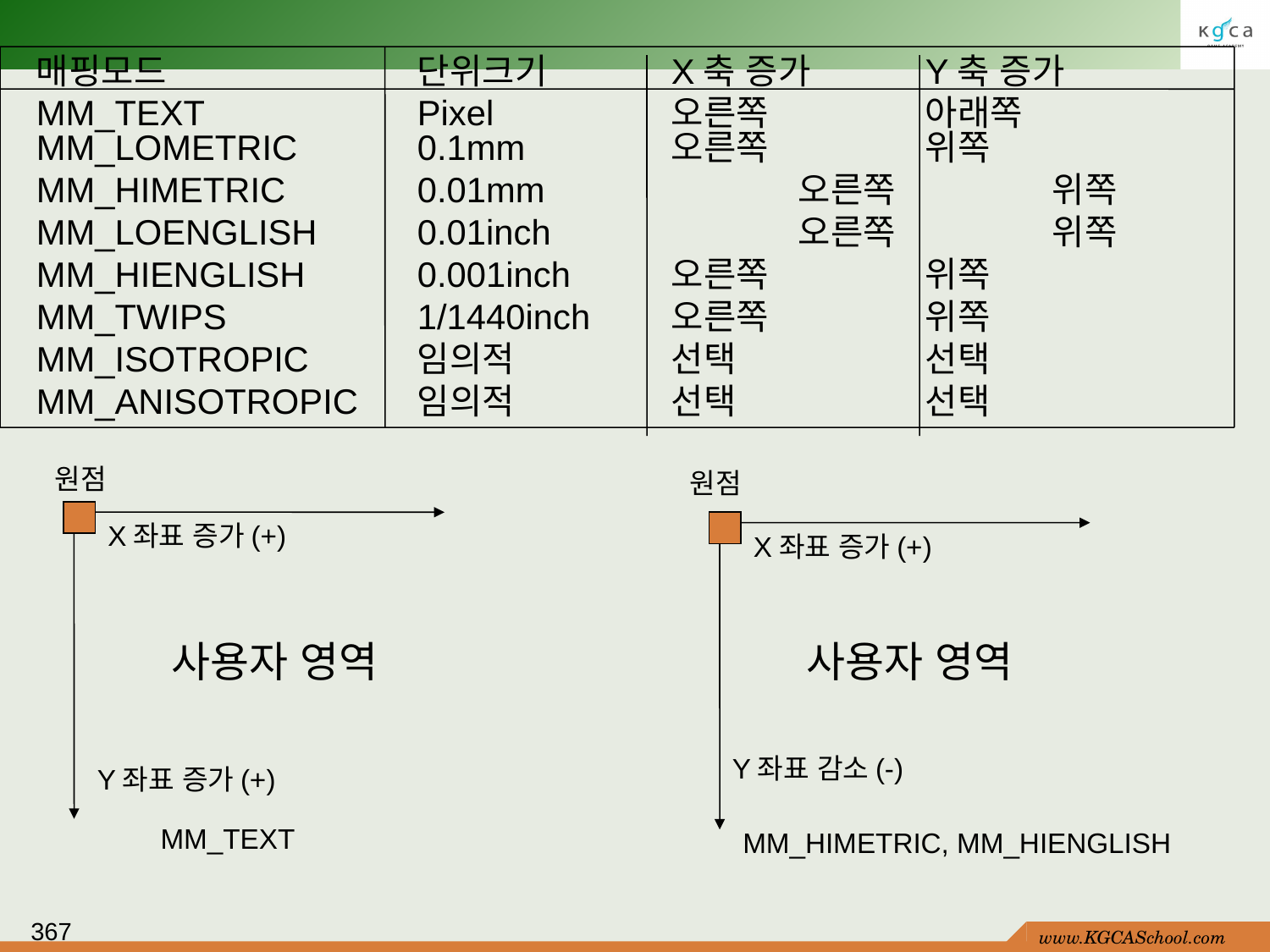

매핑모드		단위크기	X축 증가	Y축 증가
MM_TEXT		Pixel		오른쪽		아래쪽
MM_LOMETRIC	0.1mm		오른쪽		위쪽
MM_HIMETRIC		0.01mm		오른쪽		위쪽
MM_LOENGLISH	0.01inch		오른쪽		위쪽
MM_HIENGLISH	0.001inch	오른쪽		위쪽
MM_TWIPS		1/1440inch	오른쪽		위쪽
MM_ISOTROPIC	임의적		선택		선택
MM_ANISOTROPIC	임의적		선택		선택

원점

X좌표 증가(+)
사용자 영역
Y좌표 증가(+)
원점

X좌표 증가(+)
사용자 영역
Y좌표 감소(-)
MM_TEXT
MM_HIMETRIC, MM_HIENGLISH
367